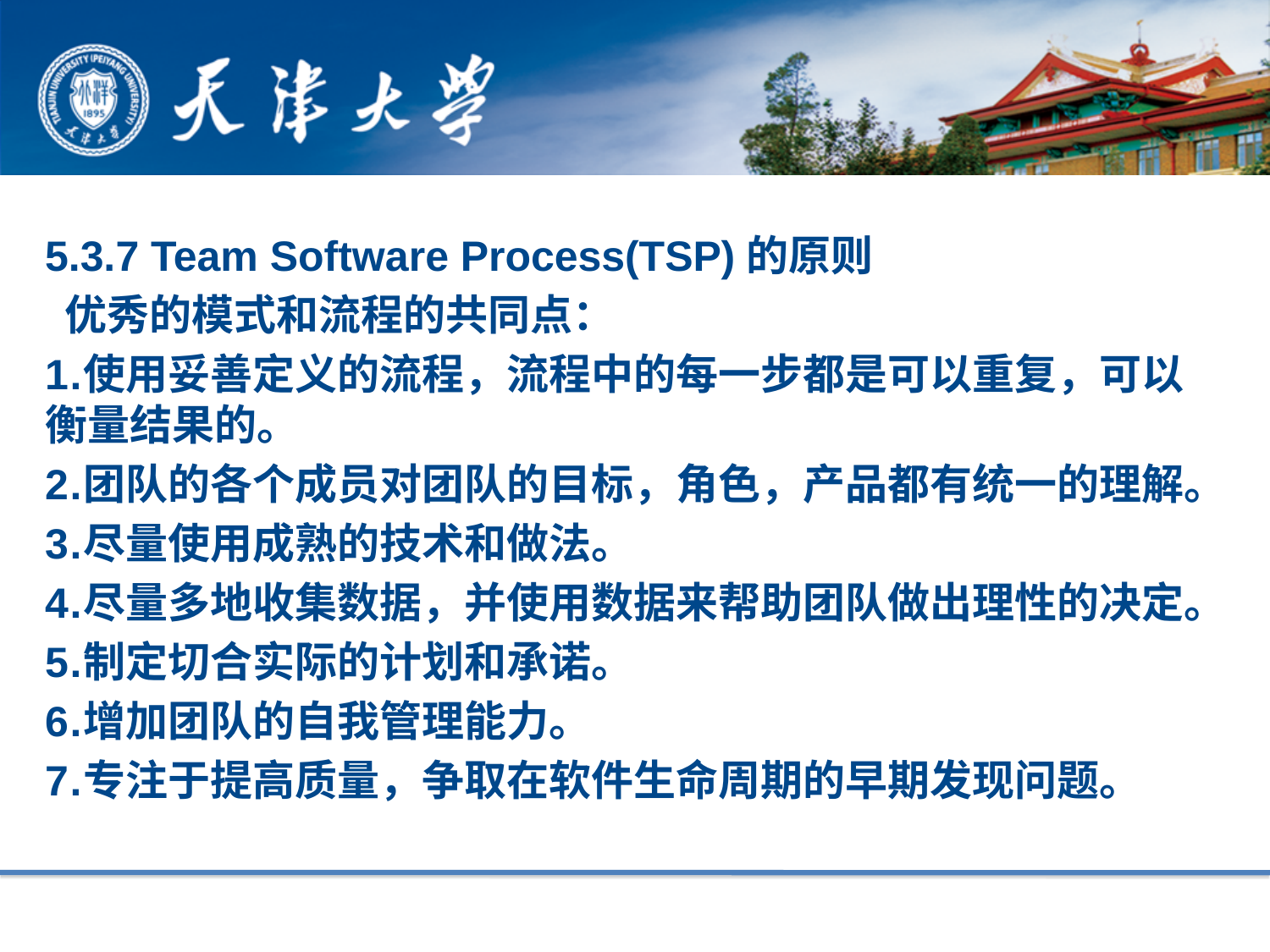

5.3.7 Team Software Process(TSP)的原则
 优秀的模式和流程的共同点：
使用妥善定义的流程，流程中的每一步都是可以重复，可以衡量结果的。
团队的各个成员对团队的目标，角色，产品都有统一的理解。
尽量使用成熟的技术和做法。
尽量多地收集数据，并使用数据来帮助团队做出理性的决定。
制定切合实际的计划和承诺。
增加团队的自我管理能力。
专注于提高质量，争取在软件生命周期的早期发现问题。